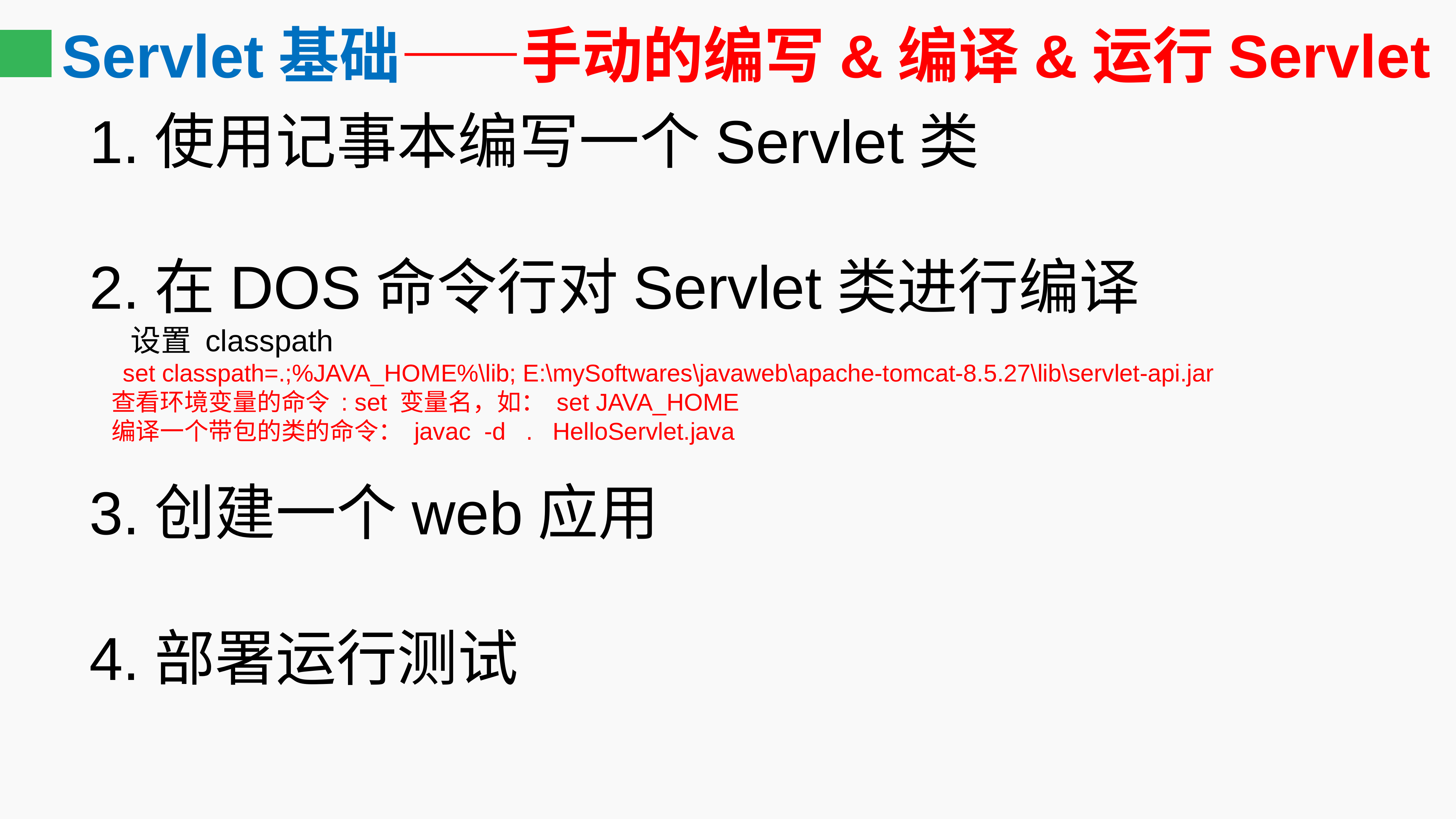

# Servlet基础——手动的编写&编译&运行Servlet

1.使用记事本编写一个Servlet类

2.在DOS命令行对Servlet类进行编译
     设置 classpath
     set classpath=.;%JAVA_HOME%\lib; E:\mySoftwares\javaweb\apache-tomcat-8.5.27\lib\servlet-api.jar
   查看环境变量的命令 : set 变量名，如： set JAVA_HOME
   编译一个带包的类的命令： javac  -d   .   HelloServlet.java

3.创建一个web应用

4.部署运行测试